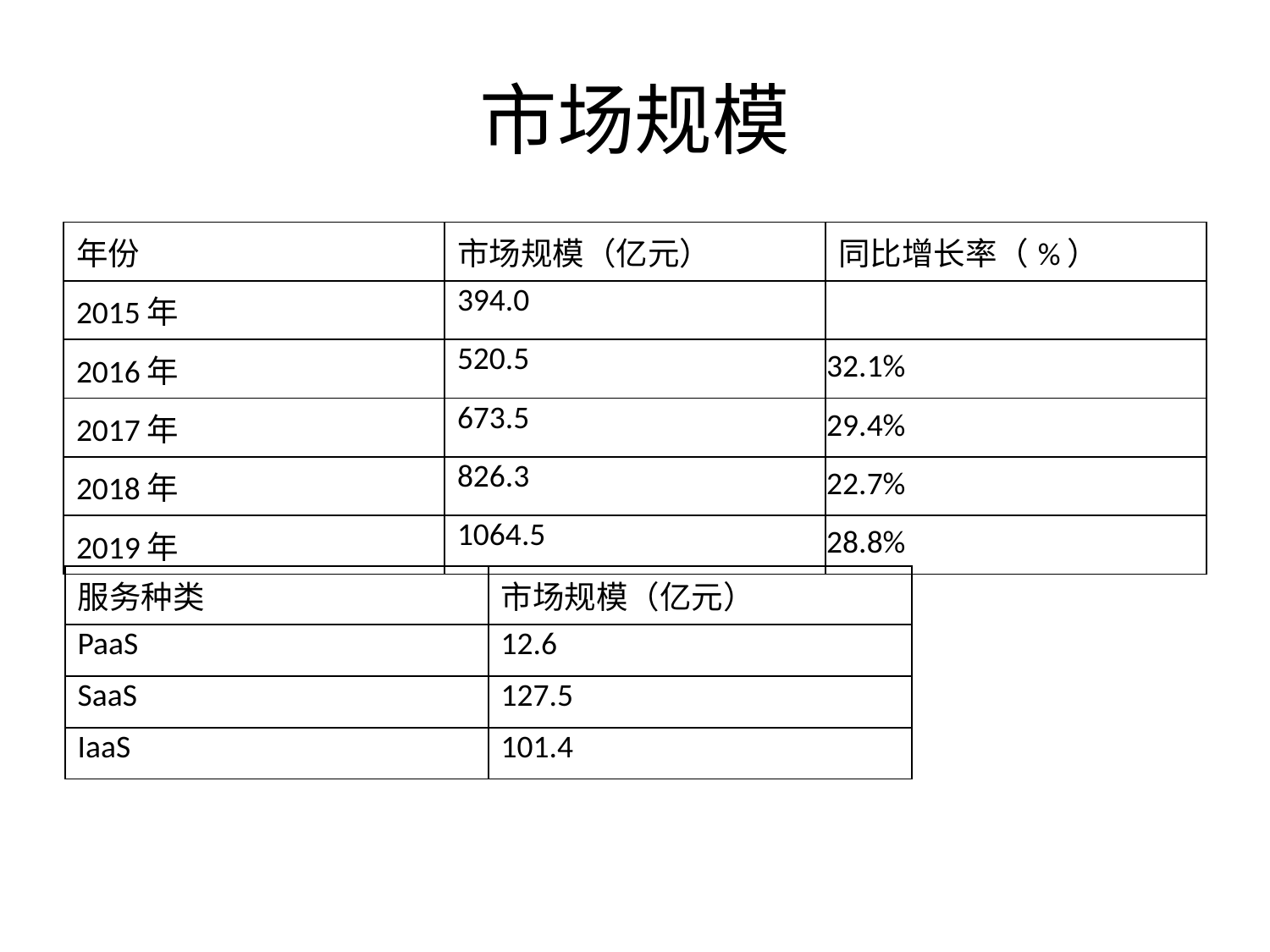

# 市场规模
| 年份 | 市场规模（亿元） | 同比增长率（%） |
| --- | --- | --- |
| 2015年 | 394.0 |  |
| 2016年 | 520.5 | 32.1% |
| 2017年 | 673.5 | 29.4% |
| 2018年 | 826.3 | 22.7% |
| 2019年 | 1064.5 | 28.8% |
| 服务种类 | 市场规模（亿元） |
| --- | --- |
| PaaS | 12.6 |
| SaaS | 127.5 |
| IaaS | 101.4 |